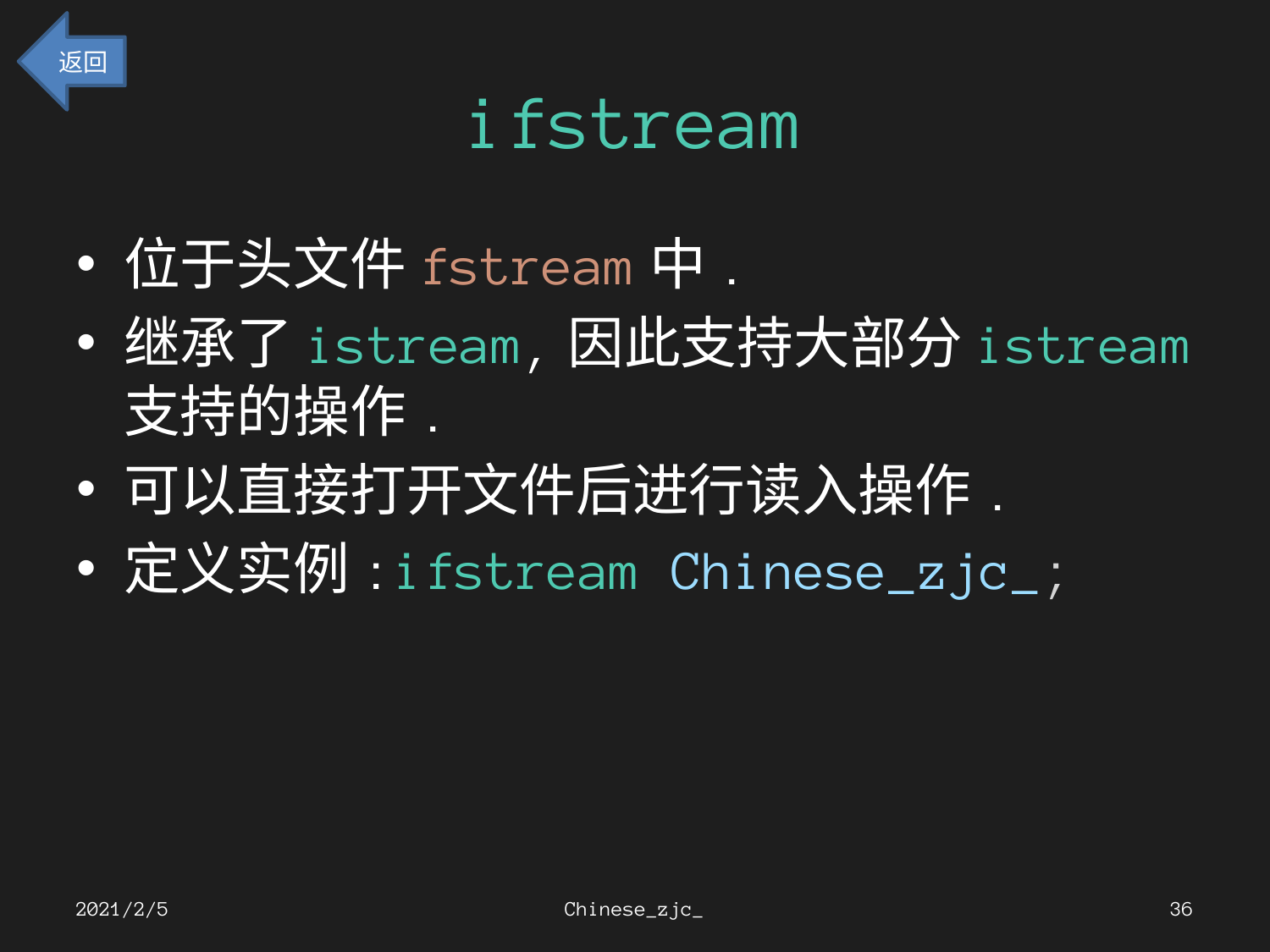

返回
# ifstream
位于头文件fstream中.
继承了istream,因此支持大部分istream支持的操作.
可以直接打开文件后进行读入操作.
定义实例:ifstream Chinese_zjc_;
2021/2/5
Chinese_zjc_
36